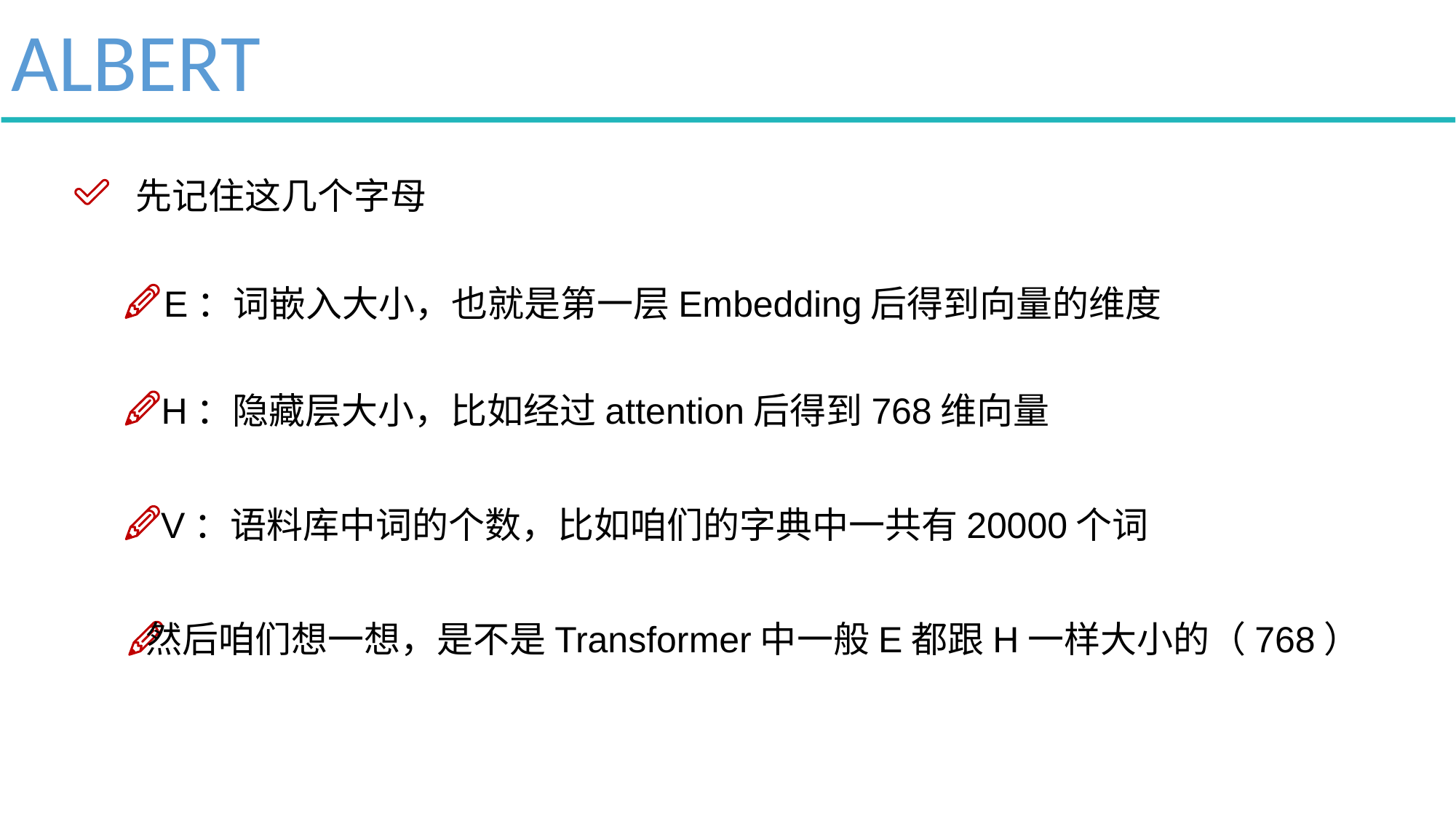

ALBERT
先记住这几个字母

E：词嵌入大小，也就是第一层Embedding后得到向量的维度

H：隐藏层大小，比如经过attention后得到768维向量

V：语料库中词的个数，比如咱们的字典中一共有20000个词

然后咱们想一想，是不是Transformer中一般E都跟H一样大小的（768）